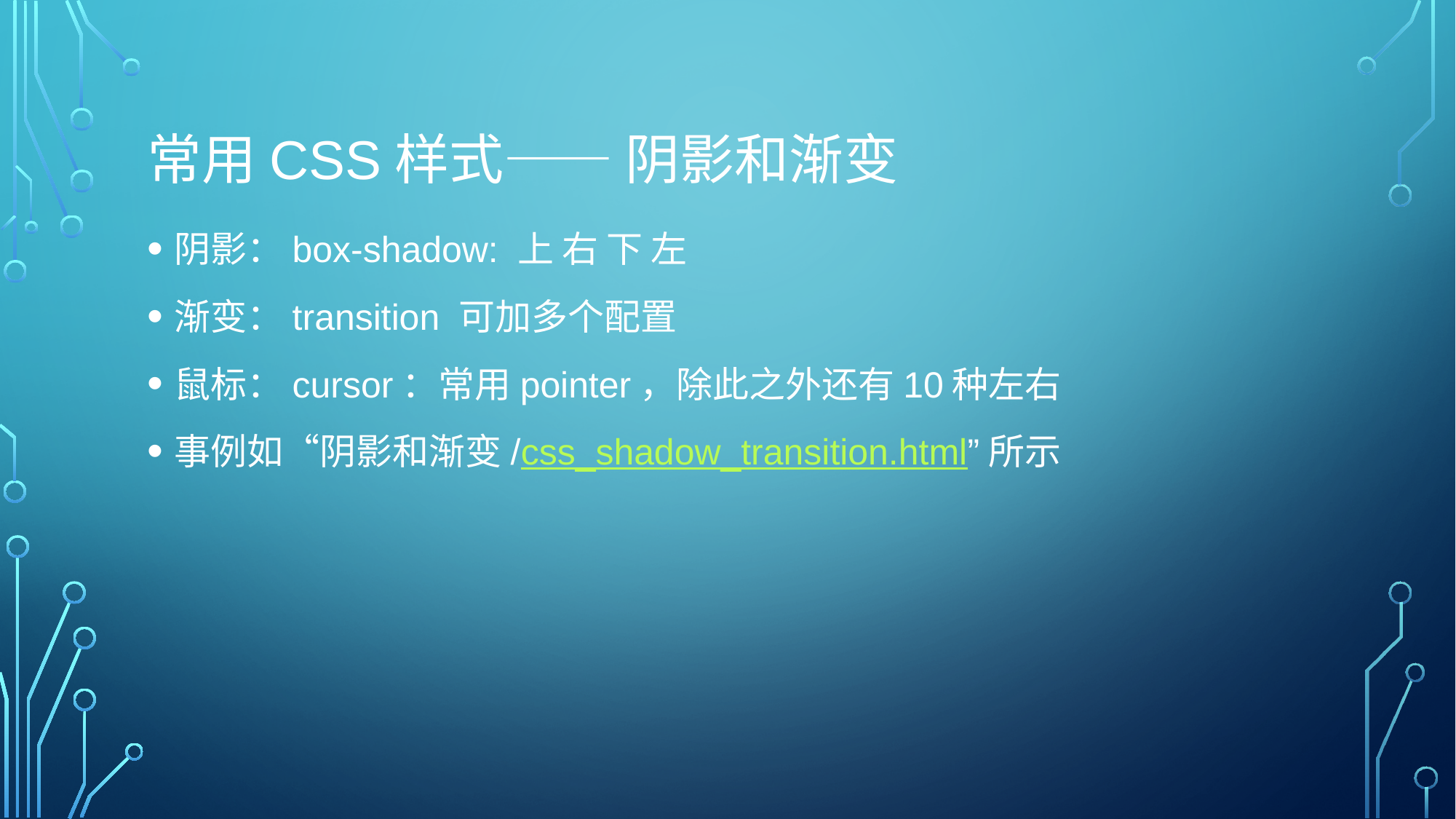

# 常用CSS样式—— 阴影和渐变
阴影：box-shadow: 上 右 下 左
渐变：transition 可加多个配置
鼠标：cursor：常用pointer，除此之外还有10种左右
事例如“阴影和渐变/css_shadow_transition.html”所示